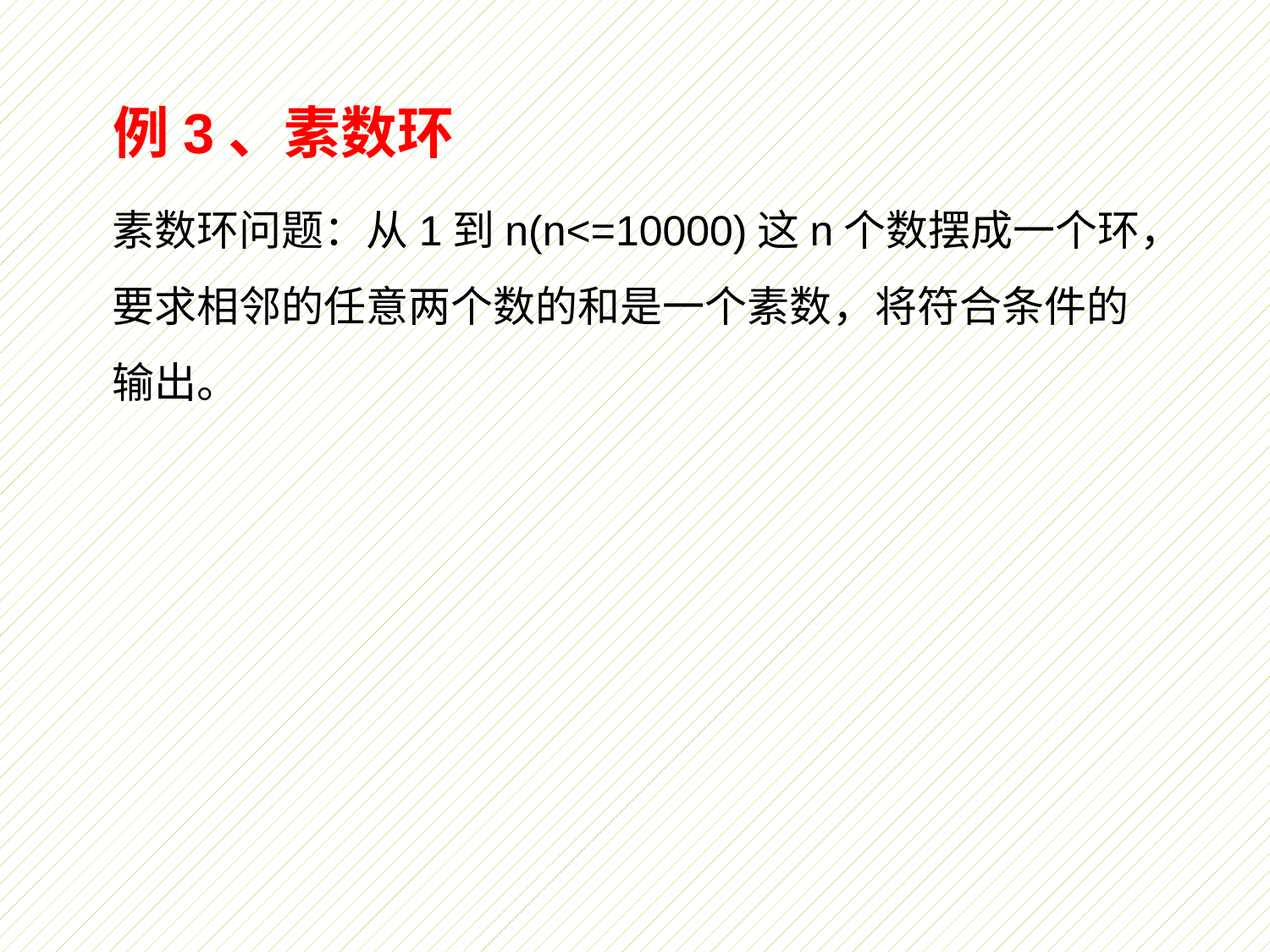

例3、素数环
素数环问题：从1到n(n<=10000)这n个数摆成一个环，要求相邻的任意两个数的和是一个素数，将符合条件的输出。